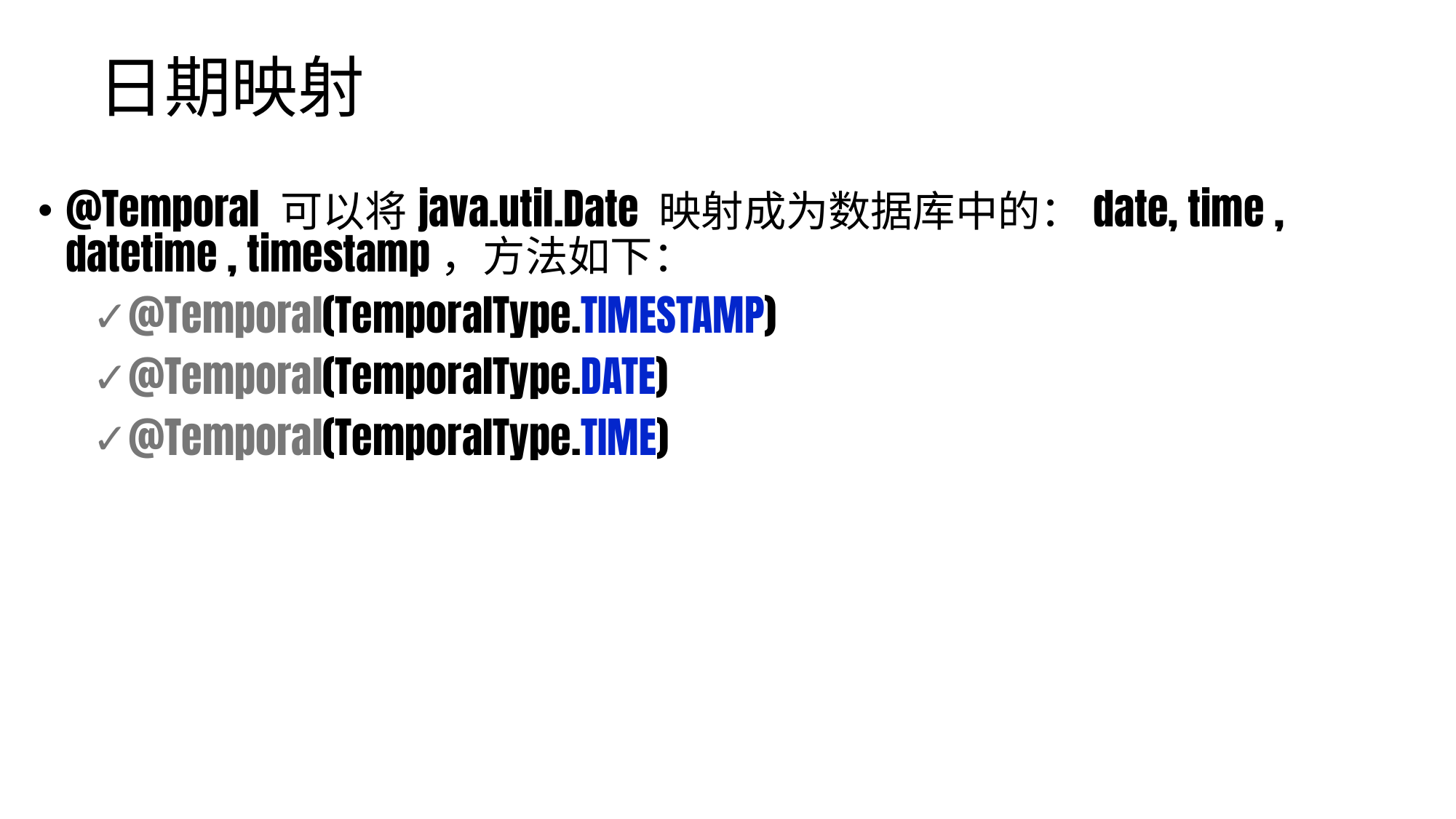

# 日期映射
@Temporal 可以将java.util.Date 映射成为数据库中的：date, time , datetime , timestamp，方法如下：
@Temporal(TemporalType.TIMESTAMP)
@Temporal(TemporalType.DATE)
@Temporal(TemporalType.TIME)
10